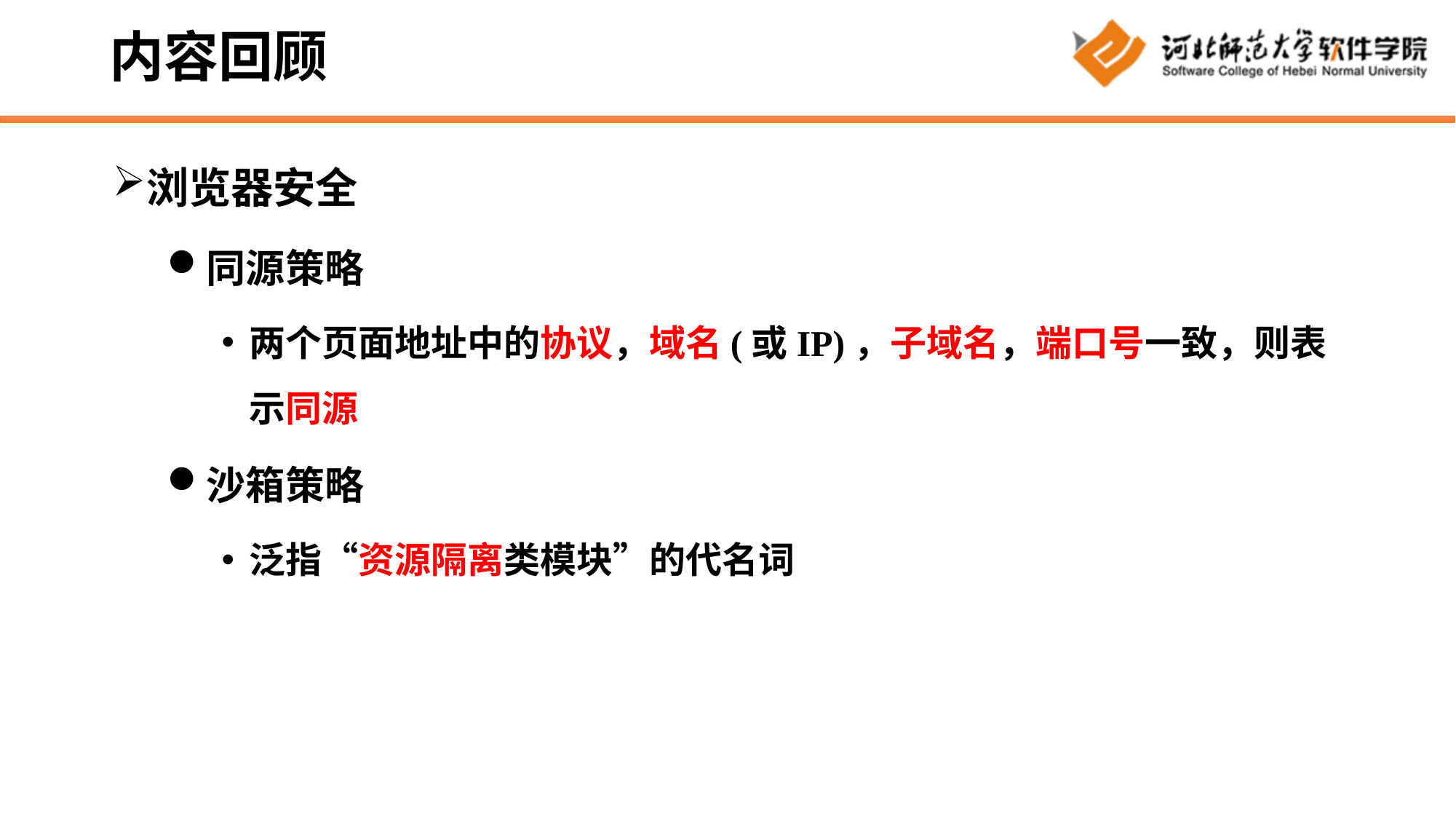

# 内容回顾
浏览器安全
同源策略
两个页面地址中的协议，域名(或IP)，子域名，端口号一致，则表示同源
沙箱策略
泛指“资源隔离类模块”的代名词